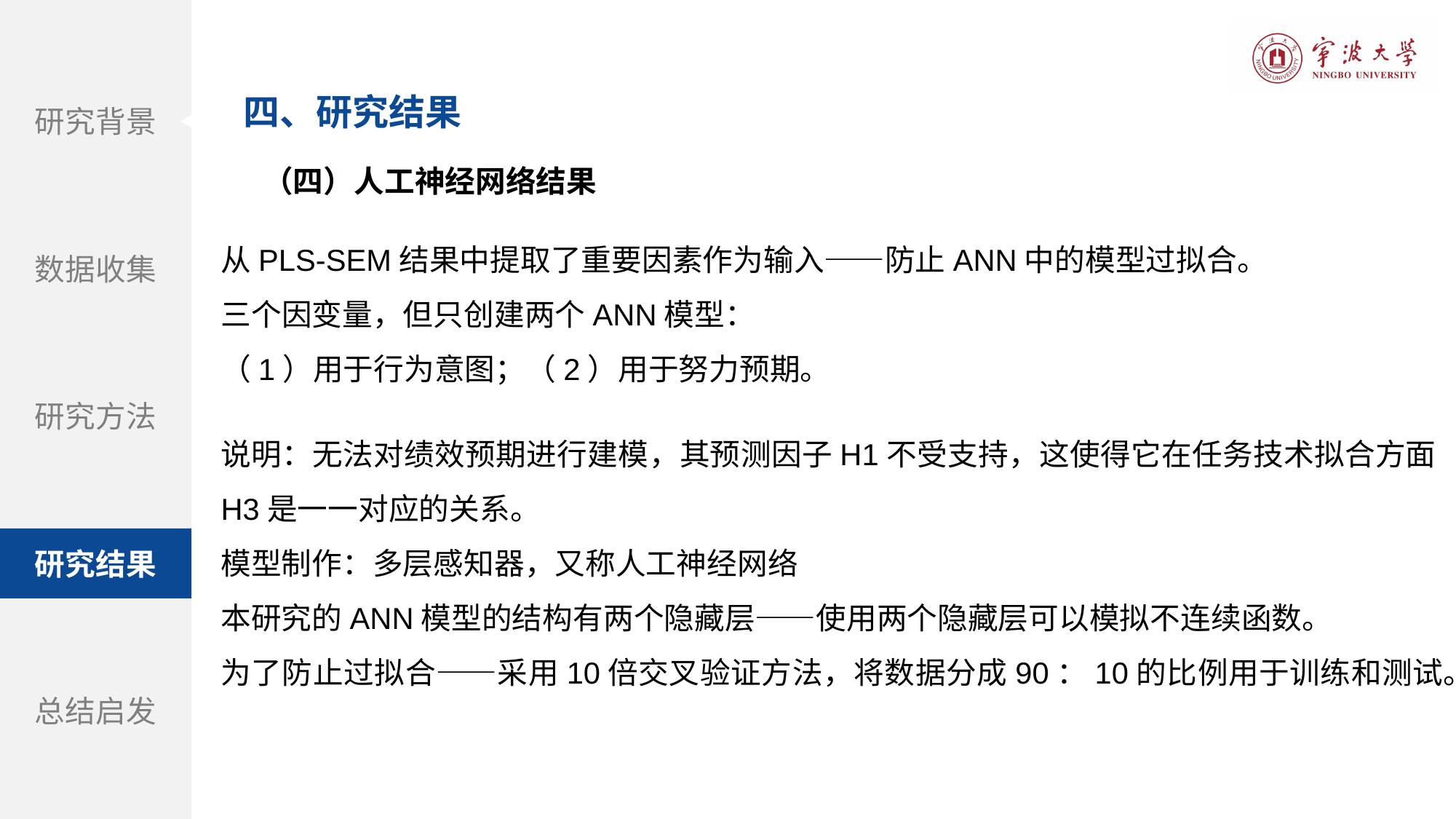

四、研究结果
研究背景

数据收集
研究方法
研究结果
总结启发
（四）人工神经网络结果
题目：自动驾驶汽车和街道设计：使用虚拟现实实验探索中央分隔带在提高行人过街安全性方面的作用
从PLS-SEM结果中提取了重要因素作为输入——防止ANN中的模型过拟合。
三个因变量，但只创建两个ANN模型：
（1）用于行为意图；（2）用于努力预期。
说明：无法对绩效预期进行建模，其预测因子H1不受支持，这使得它在任务技术拟合方面H3是一一对应的关系。
模型制作：多层感知器，又称人工神经网络
本研究的ANN模型的结构有两个隐藏层——使用两个隐藏层可以模拟不连续函数。
为了防止过拟合——采用10倍交叉验证方法，将数据分成90：10的比例用于训练和测试。
期刊：Accident Analysis and Prevention